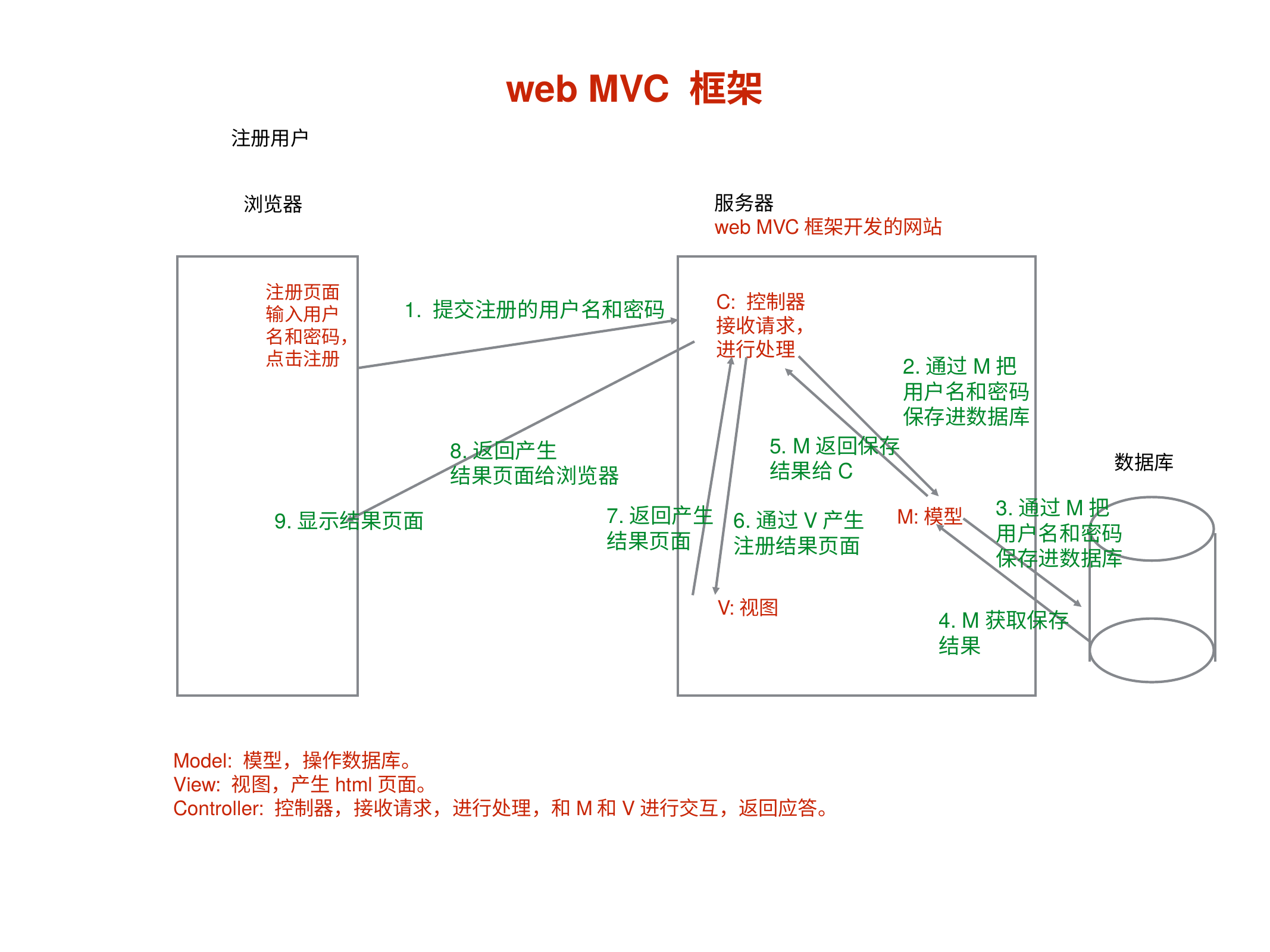

web MVC 框架
注册用户
服务器
web MVC框架开发的网站
浏览器

注册页面
输入用户
名和密码，
点击注册
C: 控制器
接收请求，
进行处理
1. 提交注册的用户名和密码

2.通过M把
用户名和密码
保存进数据库

5. M返回保存
结果给C
8.返回产生
结果页面给浏览器
数据库
3.通过M把
用户名和密码
保存进数据库
7.返回产生
结果页面

M:模型
6.通过V产生
注册结果页面
9.显示结果页面

V:视图
4. M获取保存
结果

Model: 模型，操作数据库。
View: 视图，产生html页面。
Controller: 控制器，接收请求，进行处理，和M和V进行交互，返回应答。